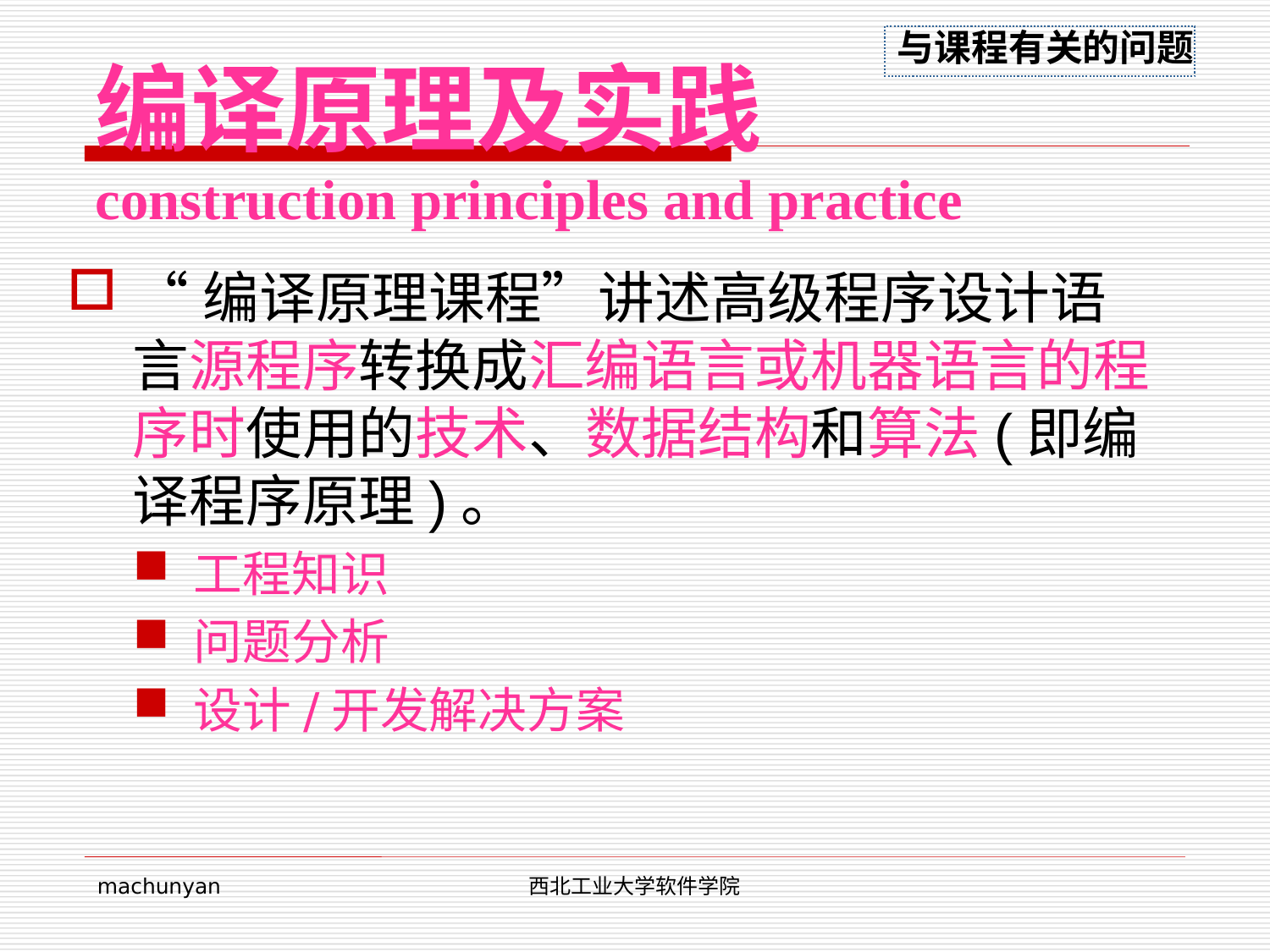

编译原理及实践
 construction principles and practice
“编译原理课程”讲述高级程序设计语言源程序转换成汇编语言或机器语言的程序时使用的技术、数据结构和算法(即编译程序原理)。
工程知识
问题分析
设计/开发解决方案
machunyan
西北工业大学软件学院
2